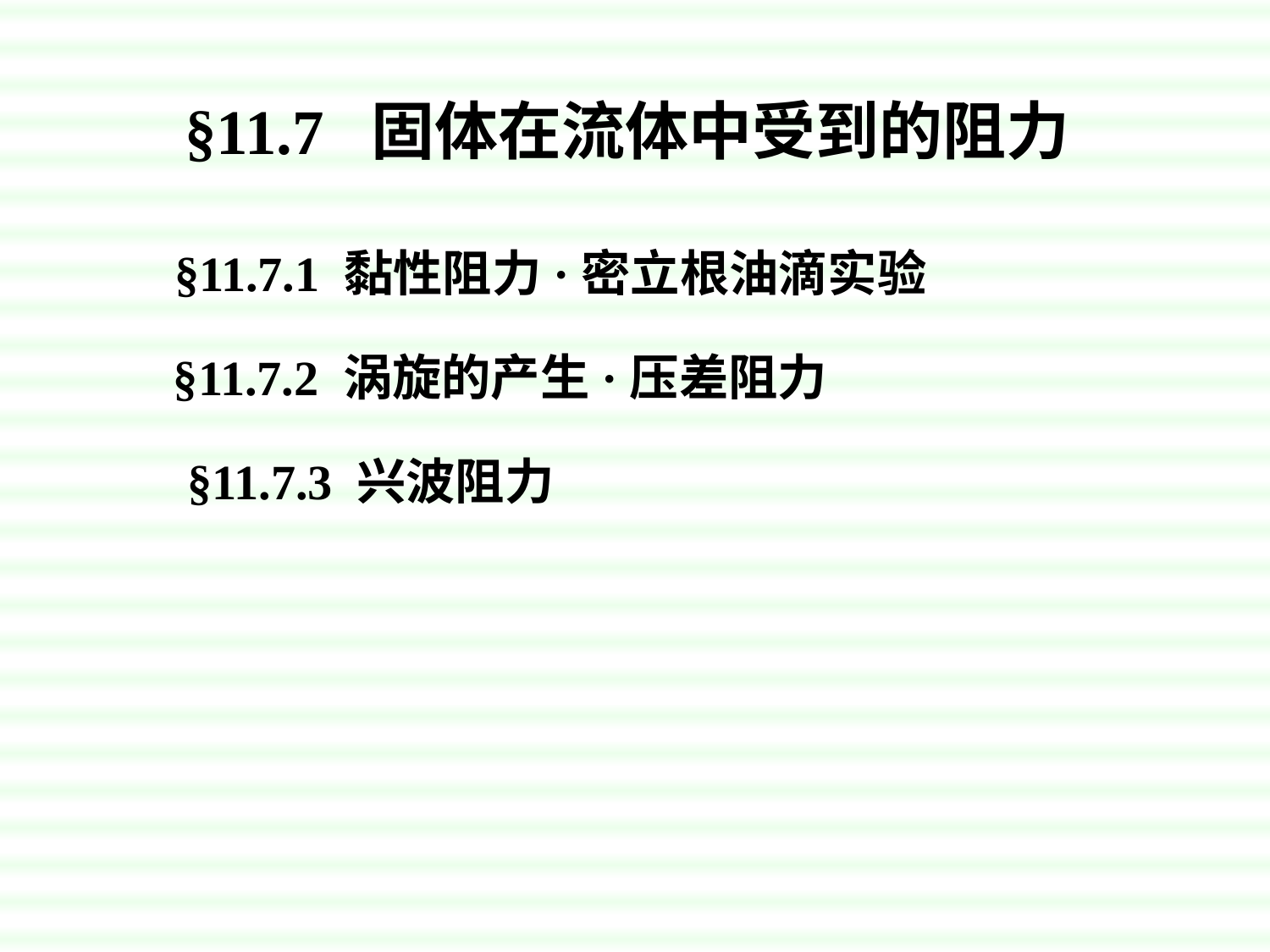

§11.7  固体在流体中受到的阻力
§11.7.1 黏性阻力·密立根油滴实验
§11.7.2 涡旋的产生·压差阻力
§11.7.3 兴波阻力